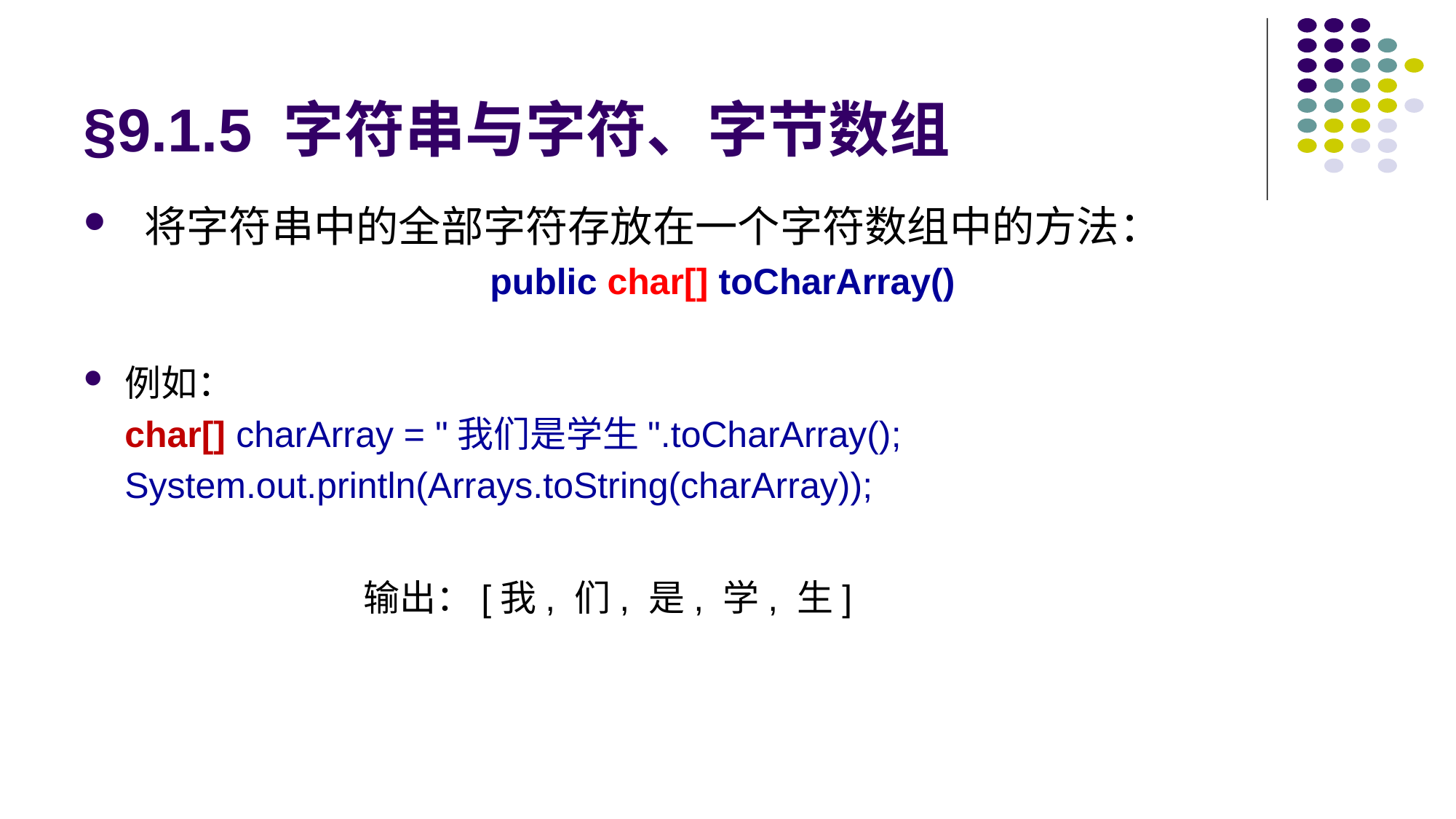

# §9.1.5 字符串与字符、字节数组
 将字符串中的全部字符存放在一个字符数组中的方法：
public char[] toCharArray()

例如：
char[] charArray = "我们是学生".toCharArray();
System.out.println(Arrays.toString(charArray));

输出：[我, 们, 是, 学, 生]
38